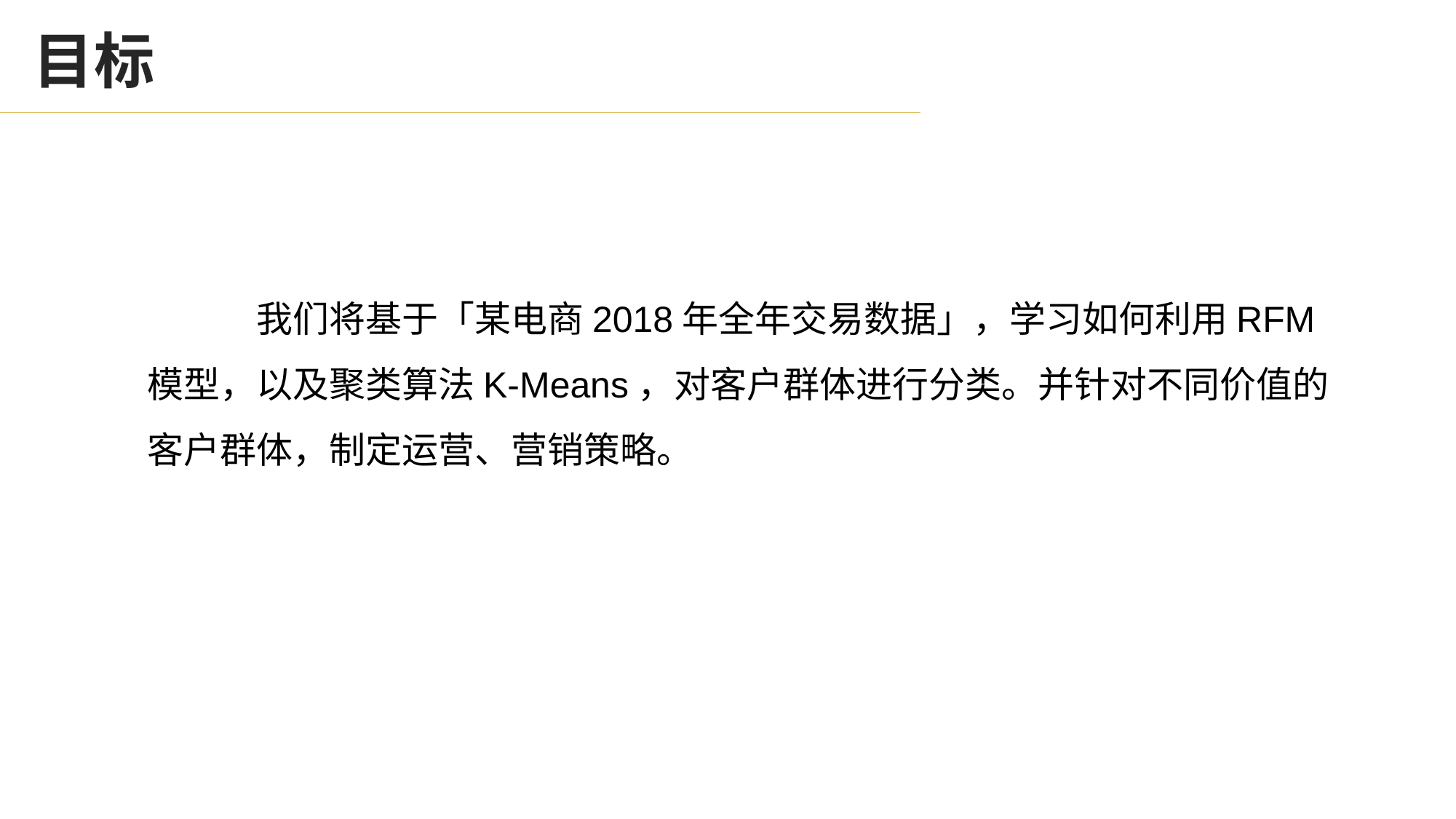

目标
		我们将基于「某电商2018年全年交易数据」，学习如何利用RFM模型，以及聚类算法K-Means，对客户群体进行分类。并针对不同价值的客户群体，制定运营、营销策略。